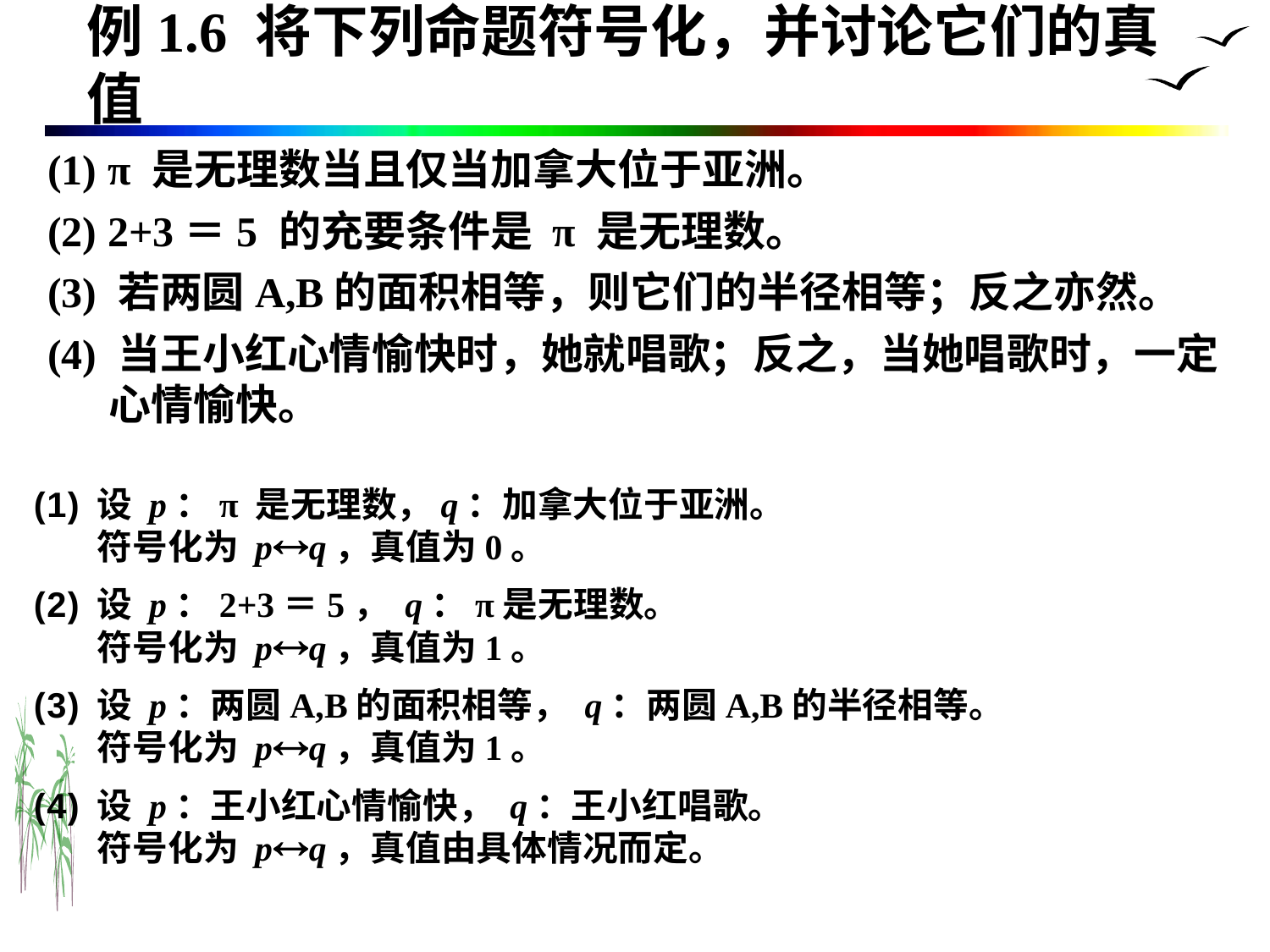

# 例1.6 将下列命题符号化，并讨论它们的真值
(1) π 是无理数当且仅当加拿大位于亚洲。
(2) 2+3＝5 的充要条件是 π 是无理数。
(3) 若两圆A,B的面积相等，则它们的半径相等；反之亦然。
(4) 当王小红心情愉快时，她就唱歌；反之，当她唱歌时，一定心情愉快。
设 p：π 是无理数，q：加拿大位于亚洲。
符号化为 p↔q，真值为0。
设 p：2+3＝5， q：π是无理数。
符号化为 p↔q，真值为1。
设 p：两圆A,B的面积相等， q：两圆A,B的半径相等。
符号化为 p↔q，真值为1。
设 p：王小红心情愉快， q：王小红唱歌。
符号化为 p↔q，真值由具体情况而定。